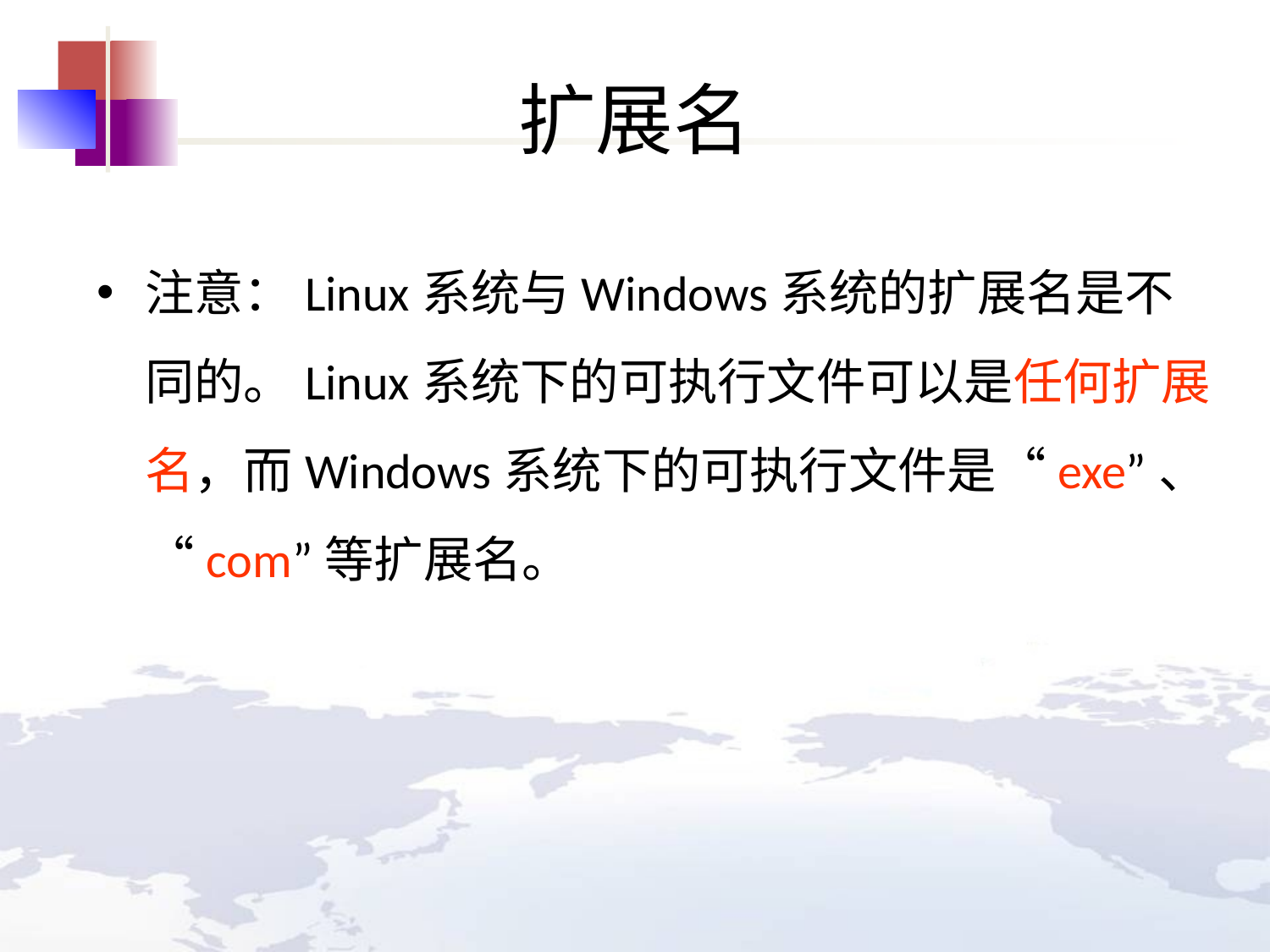

# 扩展名
注意：Linux系统与Windows系统的扩展名是不同的。Linux系统下的可执行文件可以是任何扩展名，而Windows系统下的可执行文件是“exe”、“com”等扩展名。